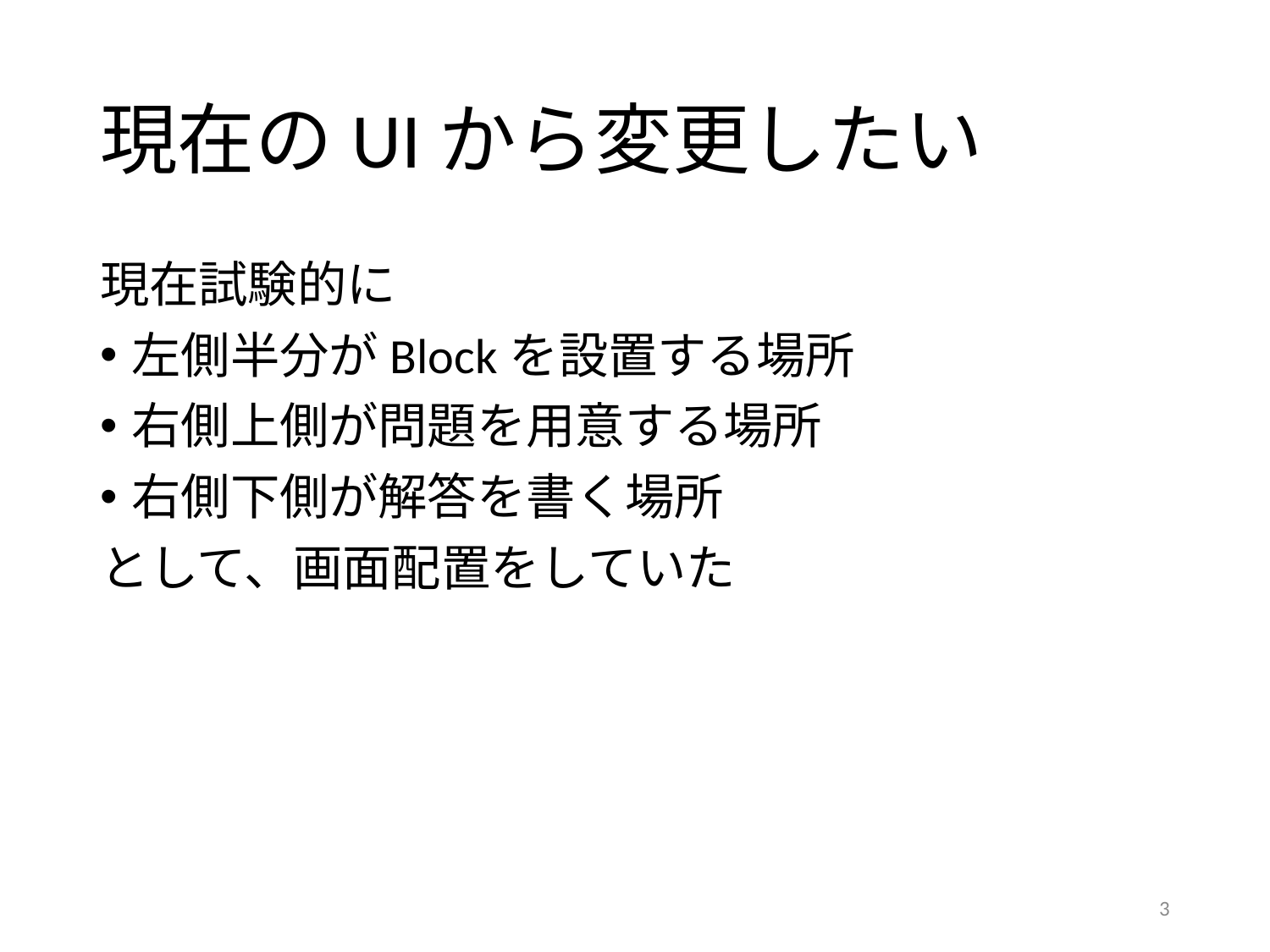

# 現在のUIから変更したい
現在試験的に
左側半分がBlockを設置する場所
右側上側が問題を用意する場所
右側下側が解答を書く場所
として、画面配置をしていた

3